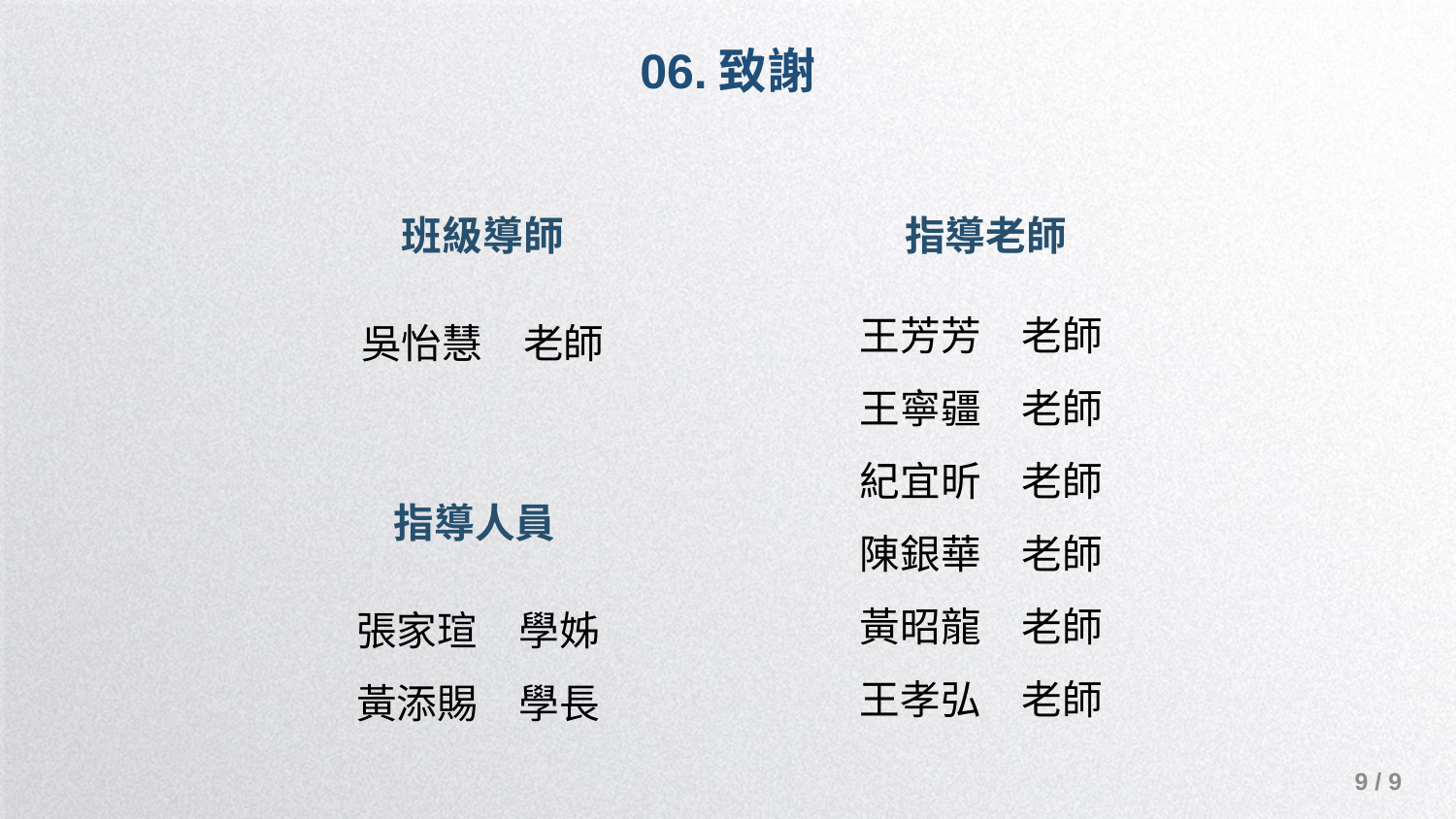

06.致謝
班級導師
指導老師
王芳芳　老師

王寧疆　老師

紀宜昕　老師

陳銀華　老師

黃昭龍　老師

王孝弘　老師
吳怡慧　老師
指導人員
張家瑄　學姊

黃添賜　學長

9 / 9